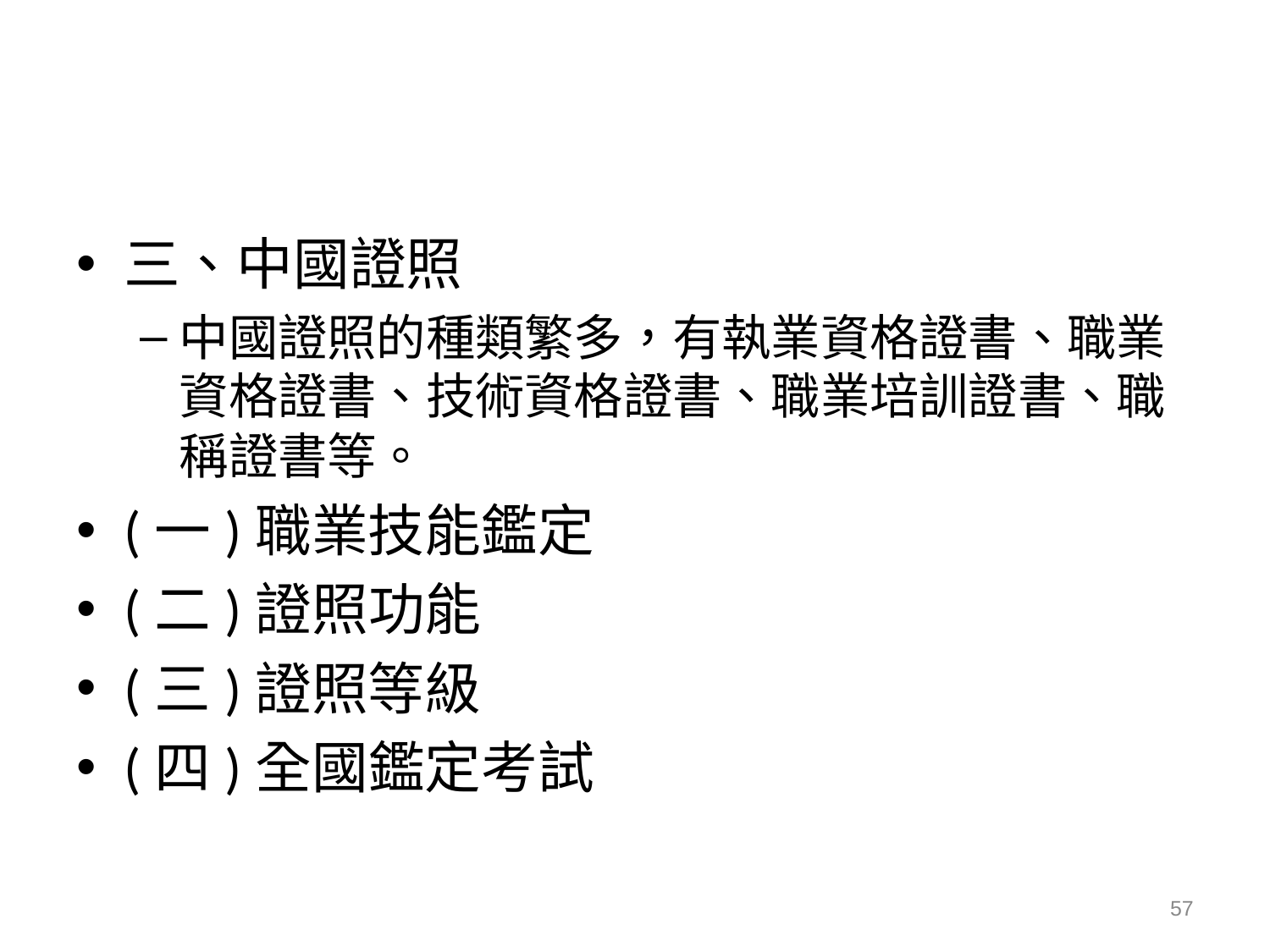

#
三、中國證照
中國證照的種類繁多，有執業資格證書、職業資格證書、技術資格證書、職業培訓證書、職稱證書等。
(一)職業技能鑑定
(二)證照功能
(三)證照等級
(四)全國鑑定考試
57